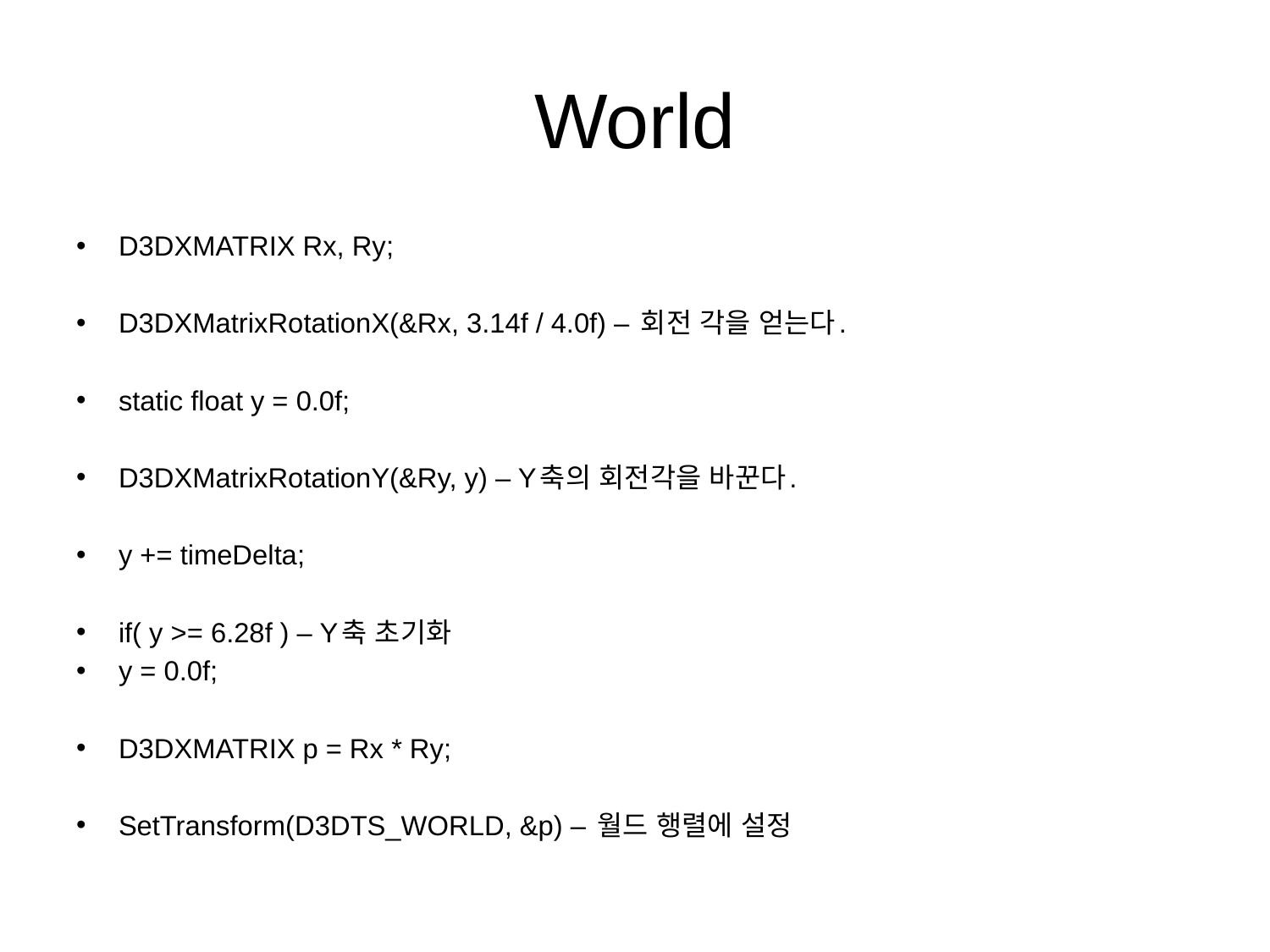

# World
D3DXMATRIX Rx, Ry;

D3DXMatrixRotationX(&Rx, 3.14f / 4.0f) – 회전 각을 얻는다.

static float y = 0.0f;

D3DXMatrixRotationY(&Ry, y) – Y축의 회전각을 바꾼다.

y += timeDelta;

if( y >= 6.28f ) – Y축 초기화
y = 0.0f;

D3DXMATRIX p = Rx * Ry;

SetTransform(D3DTS_WORLD, &p) – 월드 행렬에 설정